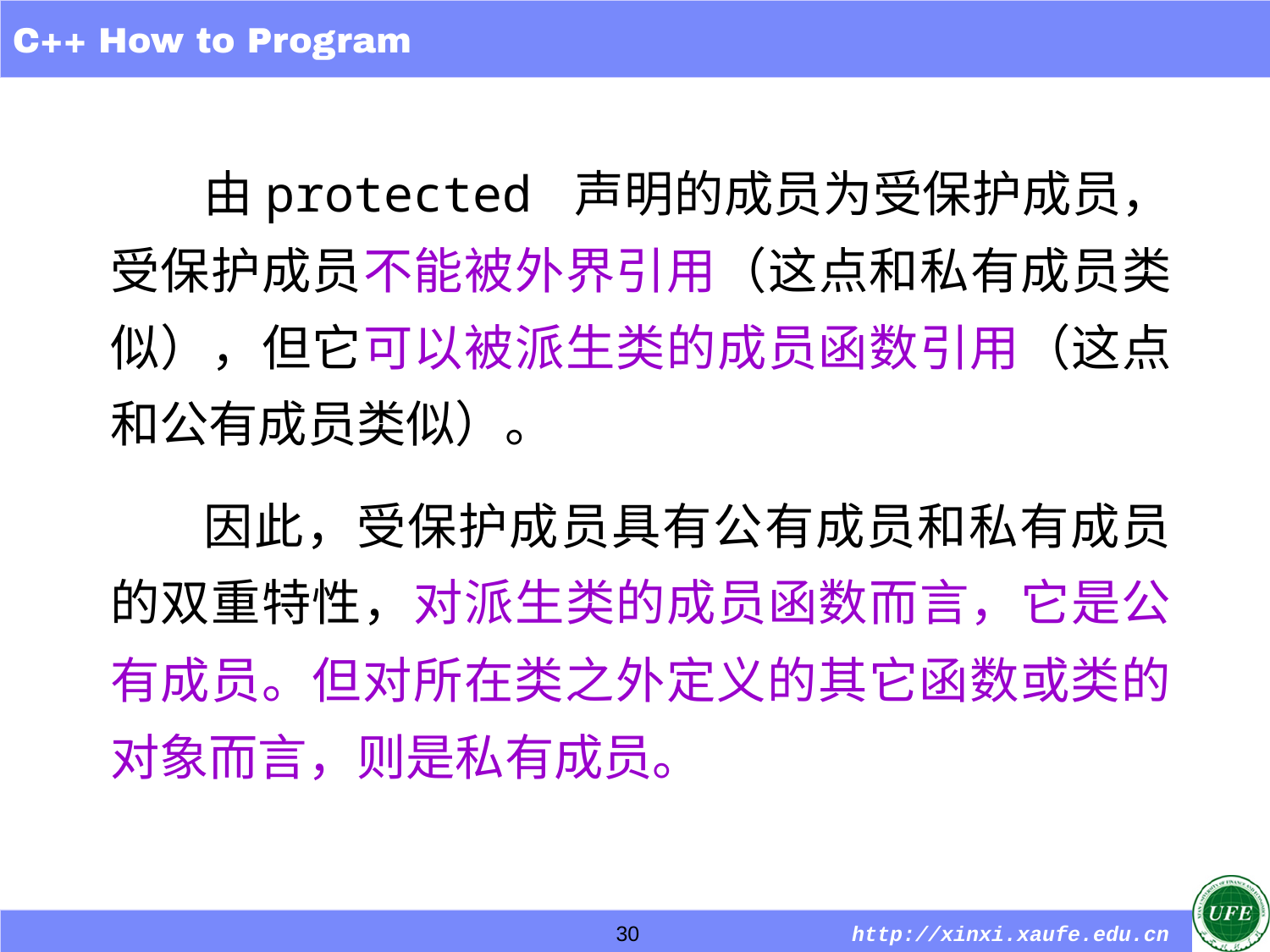

由protected 声明的成员为受保护成员，受保护成员不能被外界引用（这点和私有成员类似），但它可以被派生类的成员函数引用（这点和公有成员类似）。
因此，受保护成员具有公有成员和私有成员的双重特性，对派生类的成员函数而言，它是公有成员。但对所在类之外定义的其它函数或类的对象而言，则是私有成员。
30